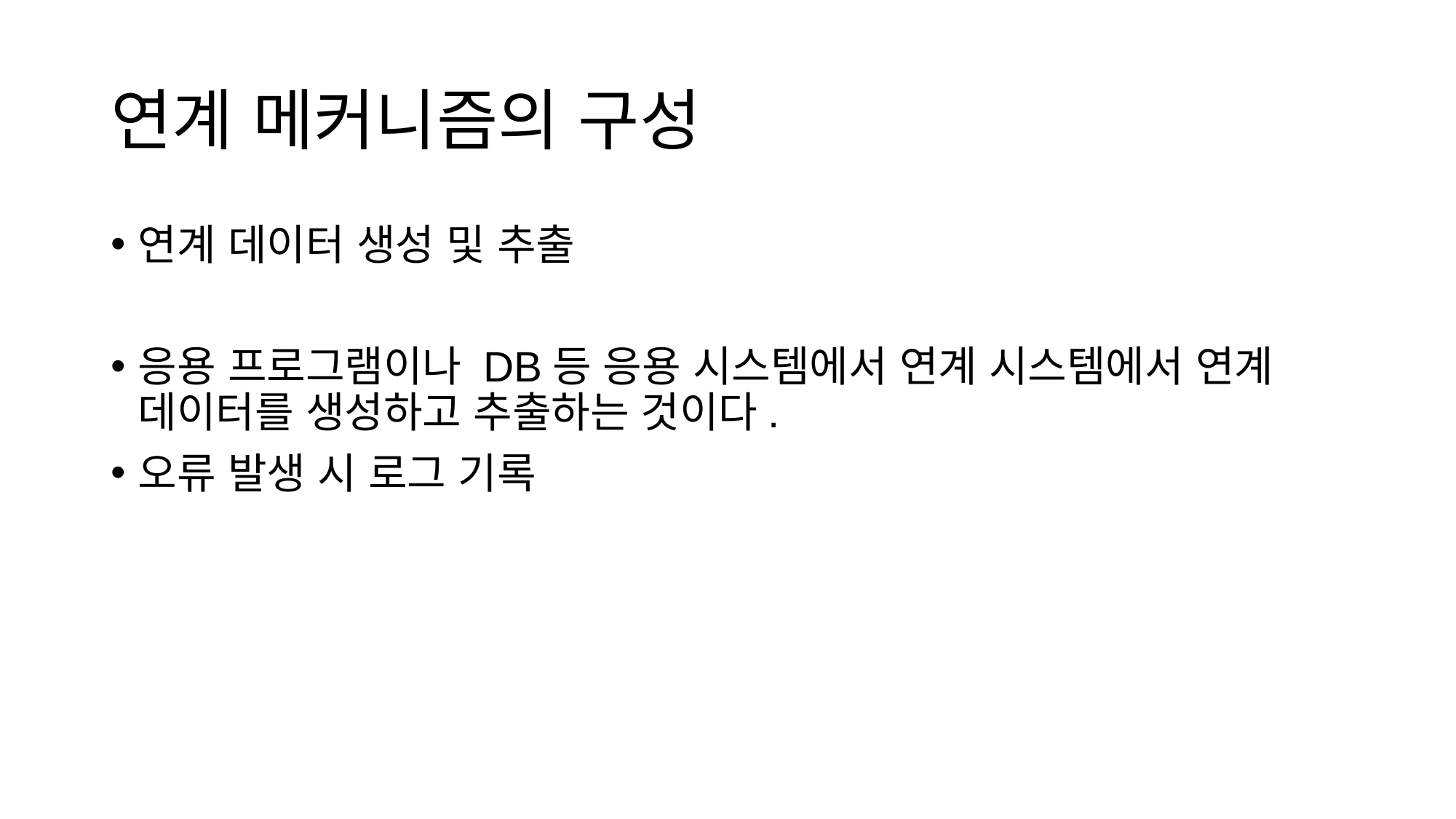

# 연계 메커니즘의 구성
연계 데이터 생성 및 추출

응용 프로그램이나 DB등 응용 시스템에서 연계 시스템에서 연계 데이터를 생성하고 추출하는 것이다.
오류 발생 시 로그 기록